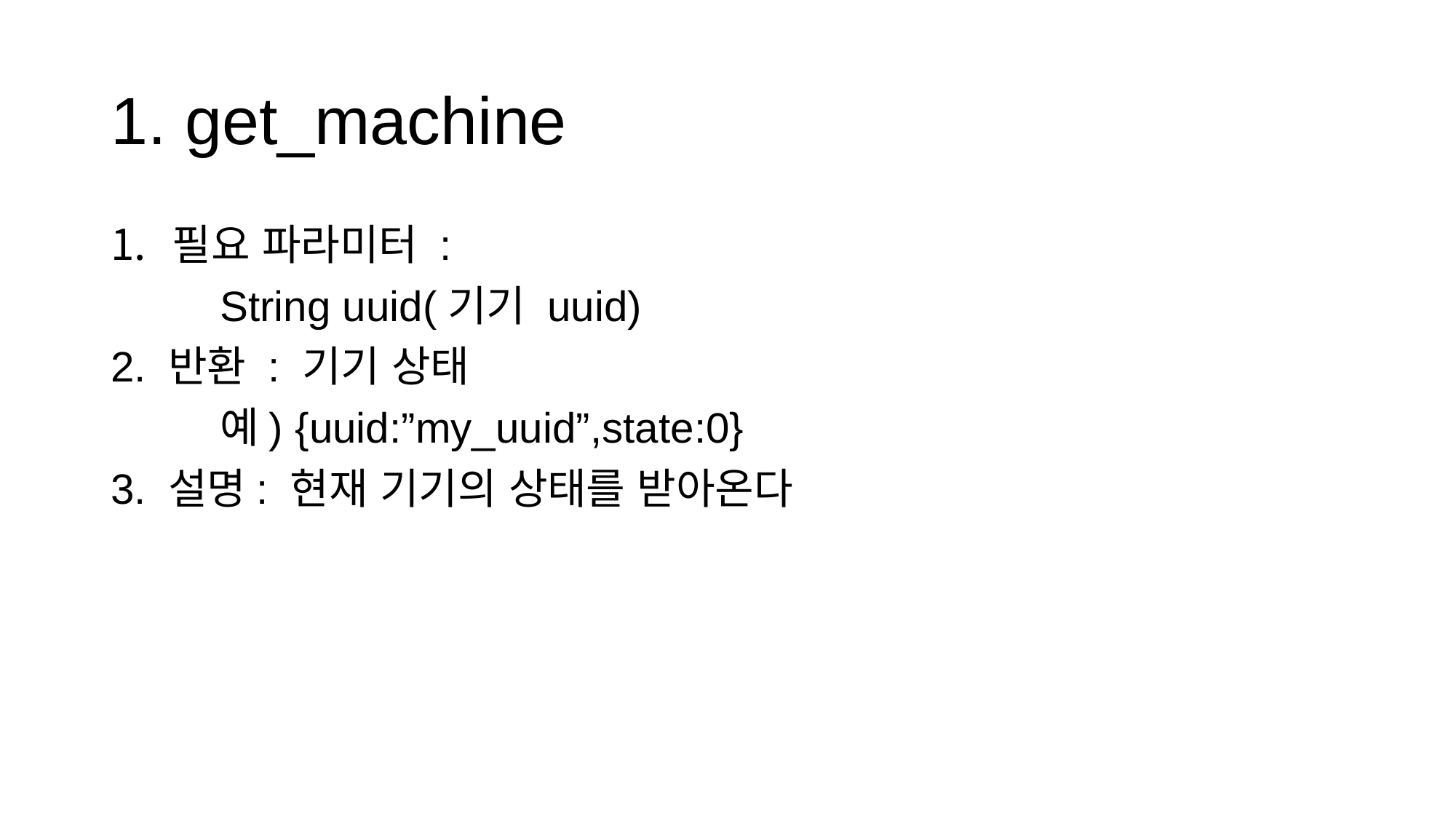

# 1. get_machine
필요 파라미터 :
	String uuid(기기 uuid)
2. 반환 : 기기 상태
	예) {uuid:”my_uuid”,state:0}
3. 설명: 현재 기기의 상태를 받아온다